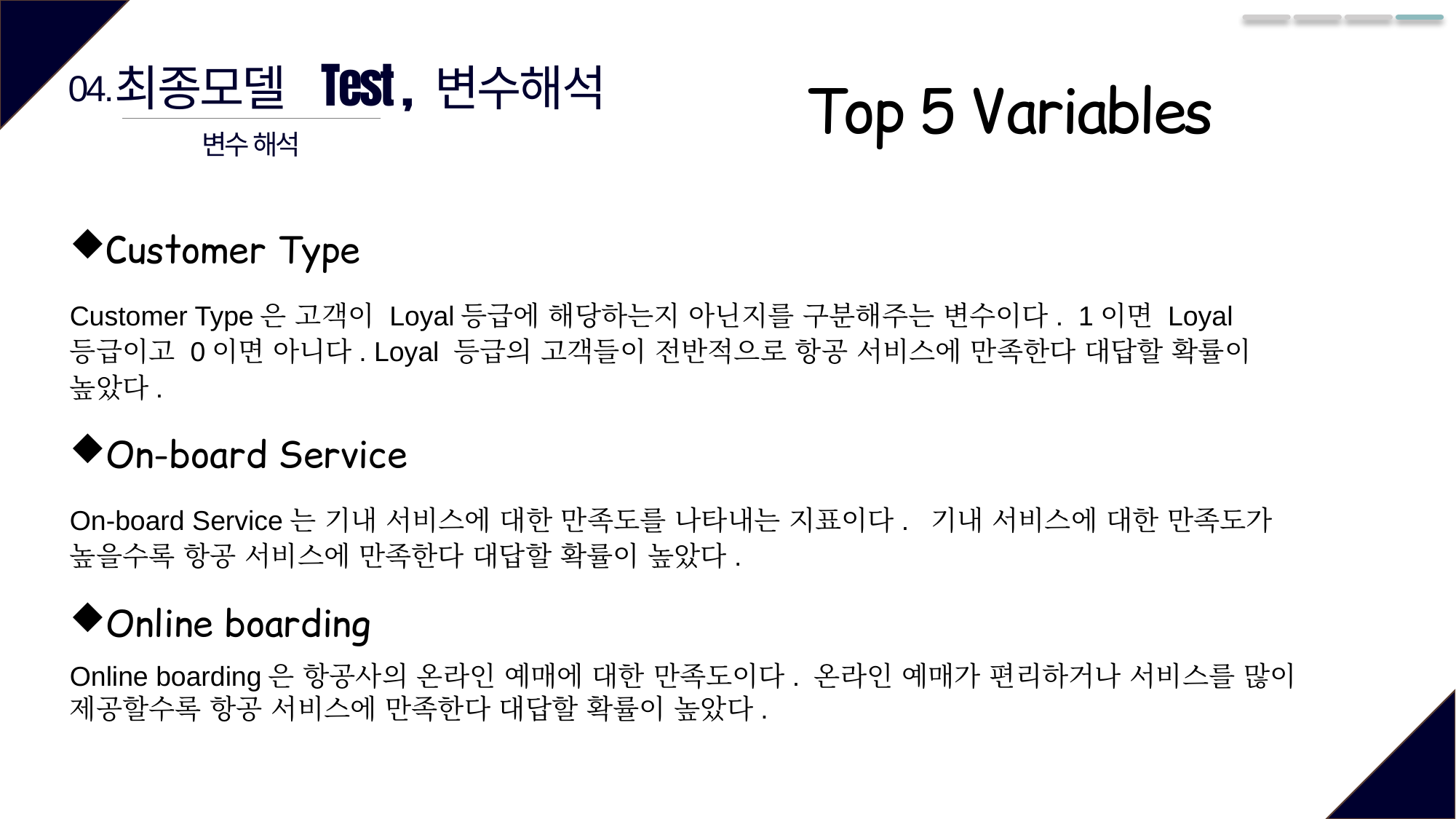

최종모델  Test , 변수해석
04.
Top 5 Variables
변수 해석
Customer Type
Customer Type은 고객이 Loyal등급에 해당하는지 아닌지를 구분해주는 변수이다.  1이면 Loyal 등급이고 0이면 아니다. Loyal 등급의 고객들이 전반적으로 항공 서비스에 만족한다 대답할 확률이 높았다.
On-board Service
On-board Service는 기내 서비스에 대한 만족도를 나타내는 지표이다.  기내 서비스에 대한 만족도가 높을수록 항공 서비스에 만족한다 대답할 확률이 높았다.
Online boarding
Online boarding은 항공사의 온라인 예매에 대한 만족도이다. 온라인 예매가 편리하거나 서비스를 많이 제공할수록 항공 서비스에 만족한다 대답할 확률이 높았다.